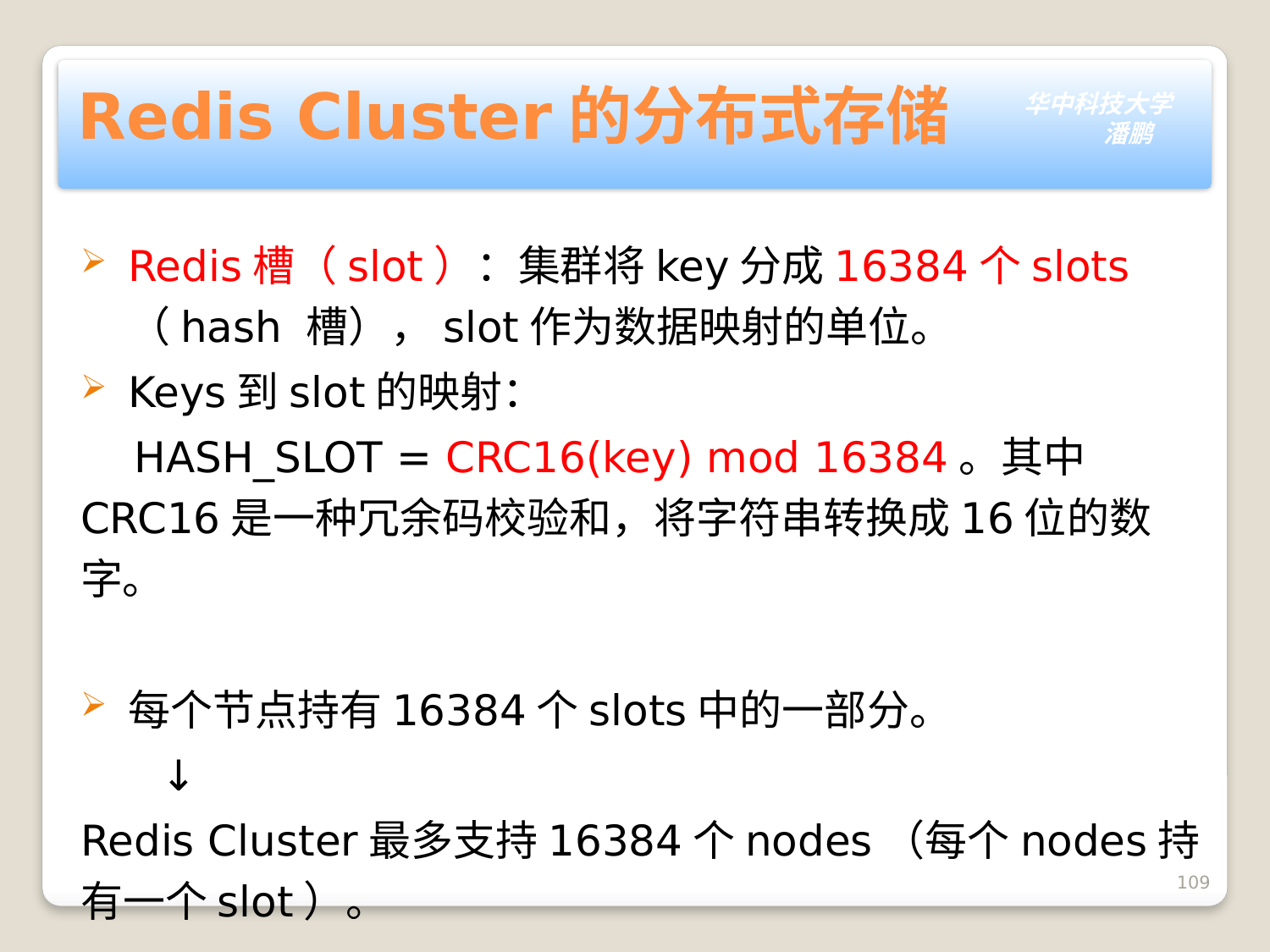

# Redis Cluster的分布式存储
Redis槽（slot）：集群将key分成16384个slots（hash 槽），slot作为数据映射的单位。
Keys到slot的映射：
    HASH_SLOT = CRC16(key) mod 16384。其中CRC16是一种冗余码校验和，将字符串转换成16位的数字。

每个节点持有16384个slots中的一部分。
      ↓
Redis Cluster最多支持16384个nodes（每个nodes持有一个slot）。
109